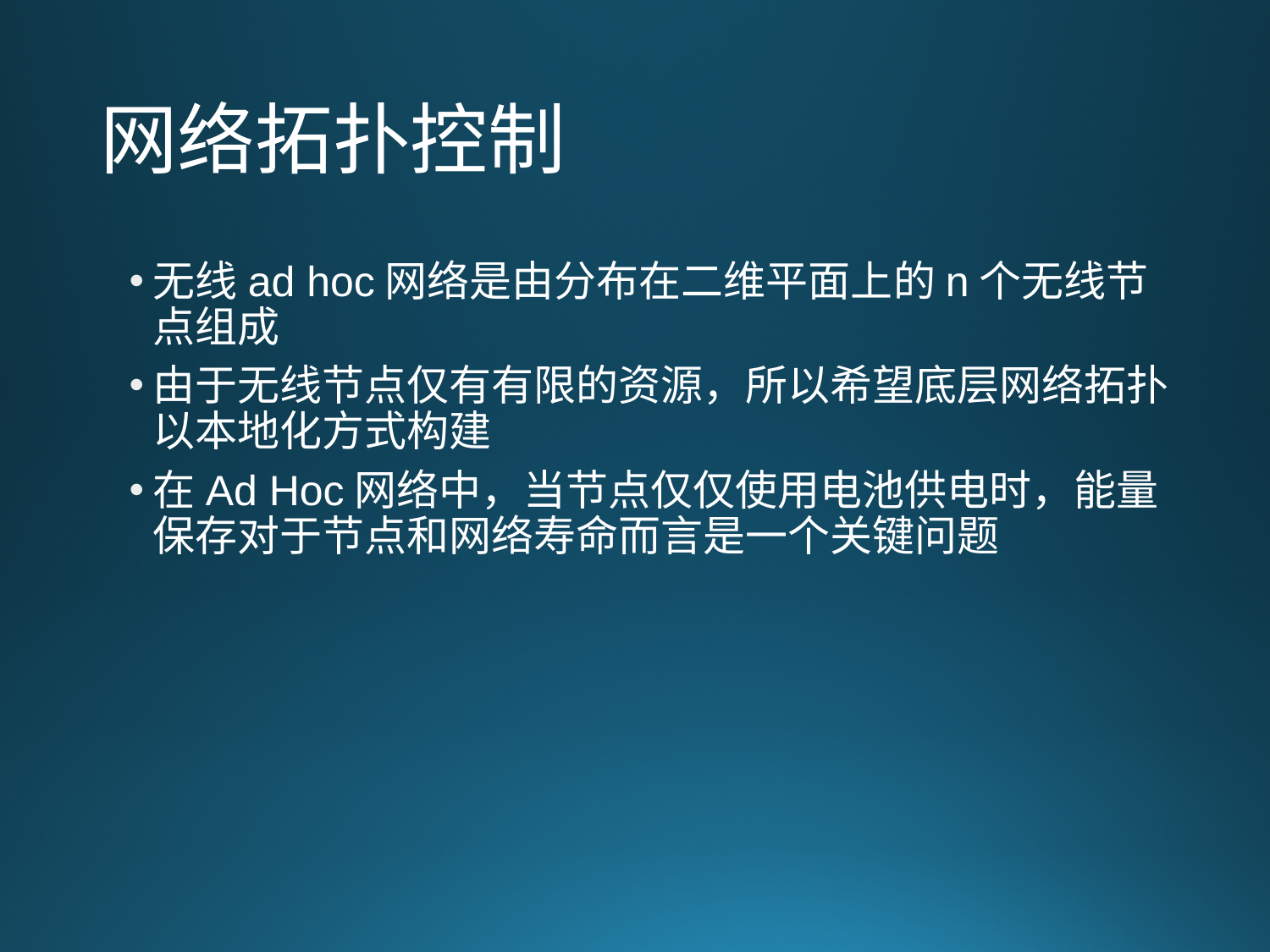

# 网络拓扑控制
无线ad hoc网络是由分布在二维平面上的n个无线节点组成
由于无线节点仅有有限的资源，所以希望底层网络拓扑以本地化方式构建
在Ad Hoc网络中，当节点仅仅使用电池供电时，能量保存对于节点和网络寿命而言是一个关键问题